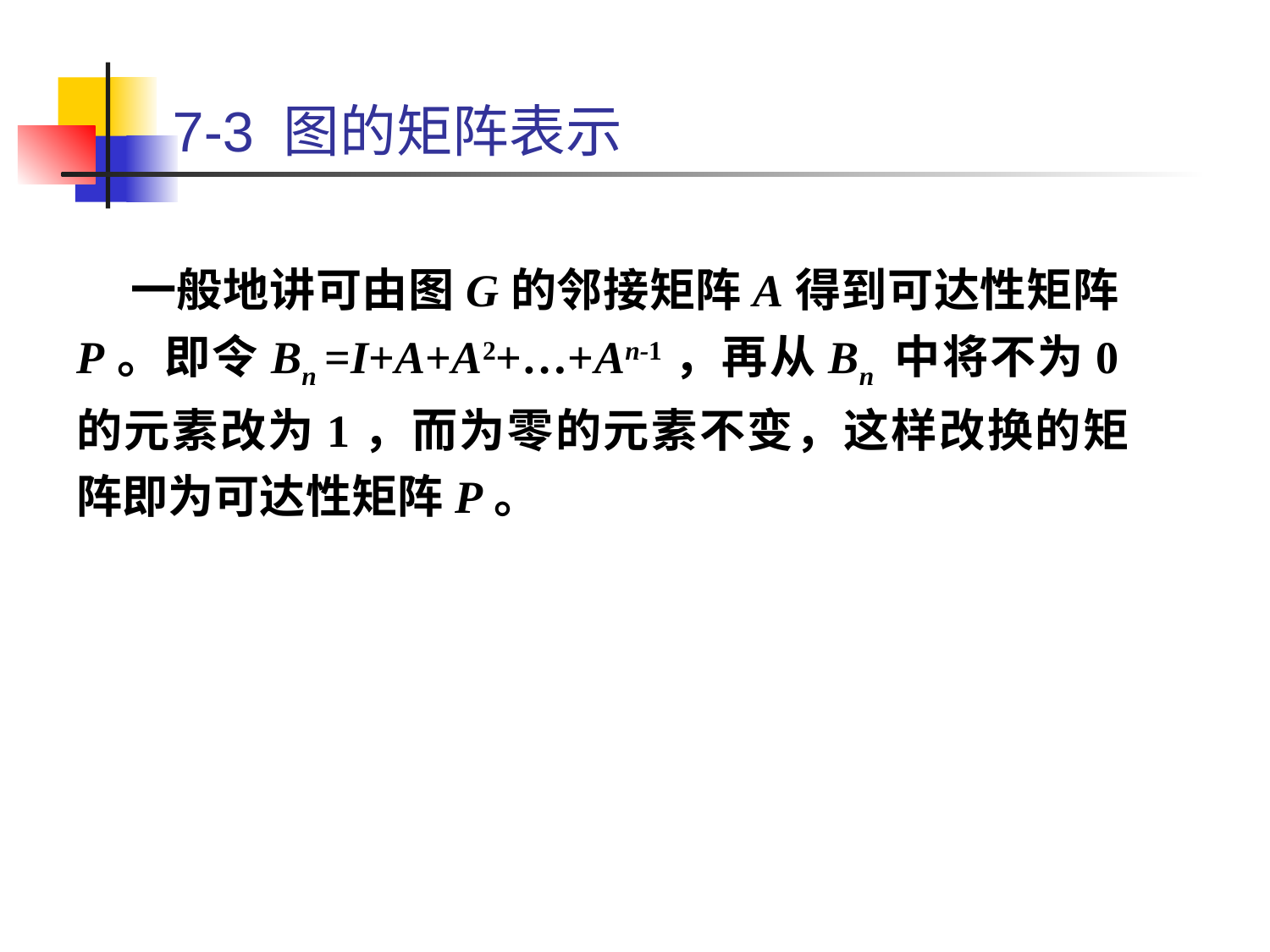

# 7-3 图的矩阵表示
    一般地讲可由图G的邻接矩阵A得到可达性矩阵P。即令Bn =I+A+A2+…+An-1，再从Bn 中将不为0的元素改为1，而为零的元素不变，这样改换的矩阵即为可达性矩阵P。